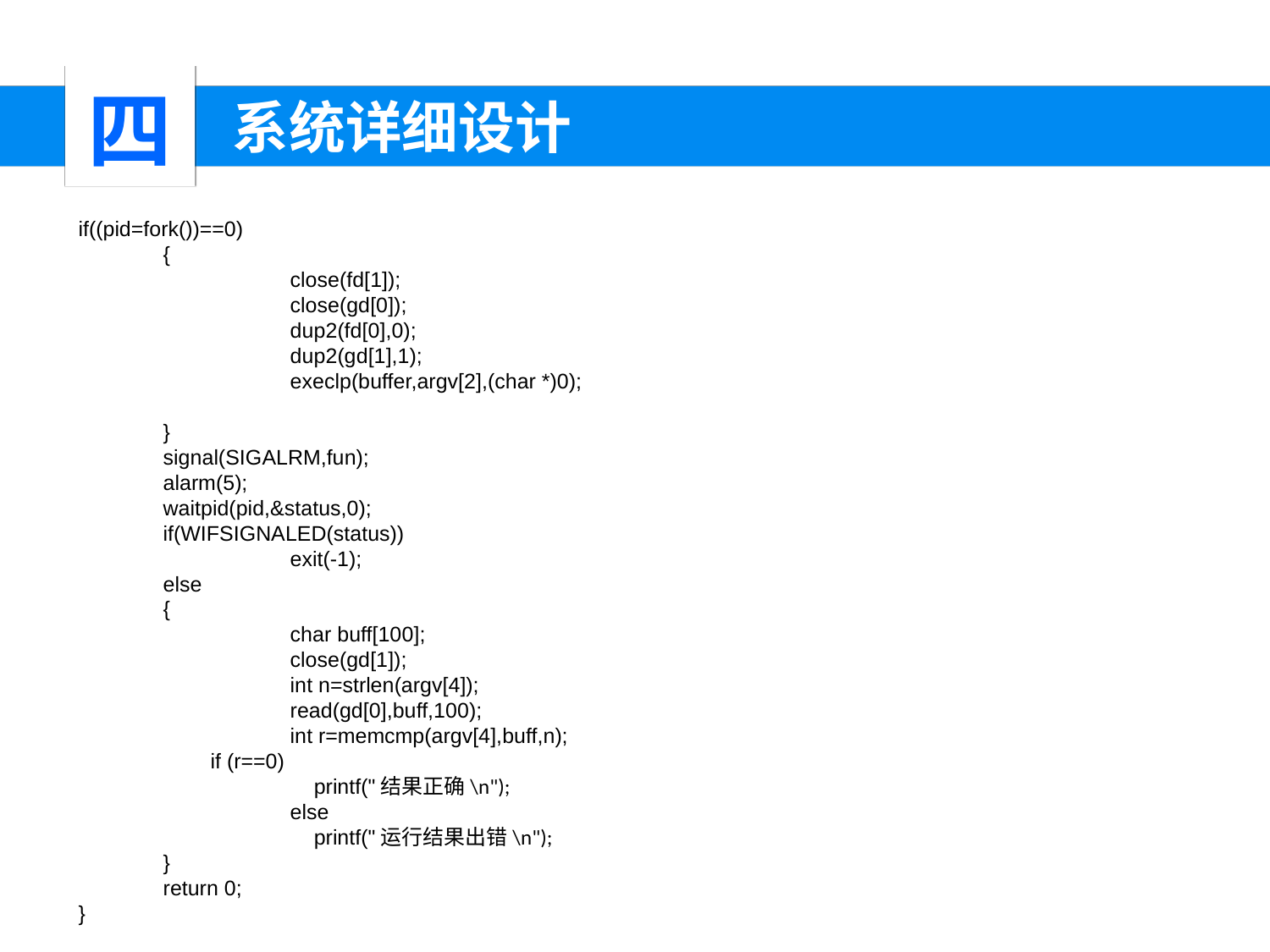

四
                系统详细设计
if((pid=fork())==0)
	{
		close(fd[1]);
		close(gd[0]);
		dup2(fd[0],0);
		dup2(gd[1],1);
		execlp(buffer,argv[2],(char *)0);

	}
	signal(SIGALRM,fun);
	alarm(5);
	waitpid(pid,&status,0);
	if(WIFSIGNALED(status))
		exit(-1);
	else
	{
		char buff[100];
		close(gd[1]);
		int n=strlen(argv[4]);
		read(gd[0],buff,100);
		int r=memcmp(argv[4],buff,n);
	        if (r==0)
		    printf("结果正确\n");
		else
		    printf("运行结果出错\n");
	}
	return 0;
}